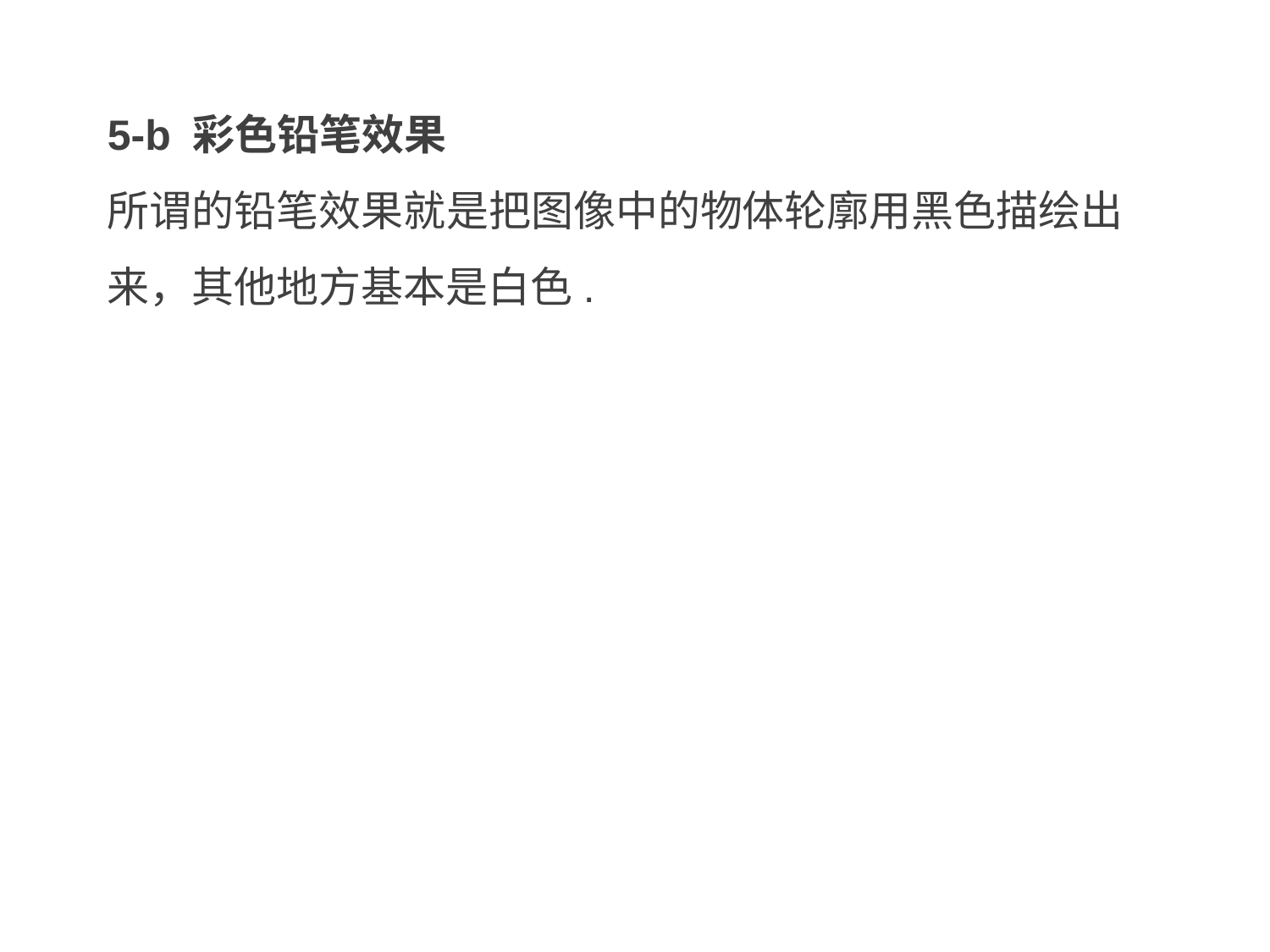

5-b 彩色铅笔效果
所谓的铅笔效果就是把图像中的物体轮廓用黑色描绘出来，其他地方基本是白色.